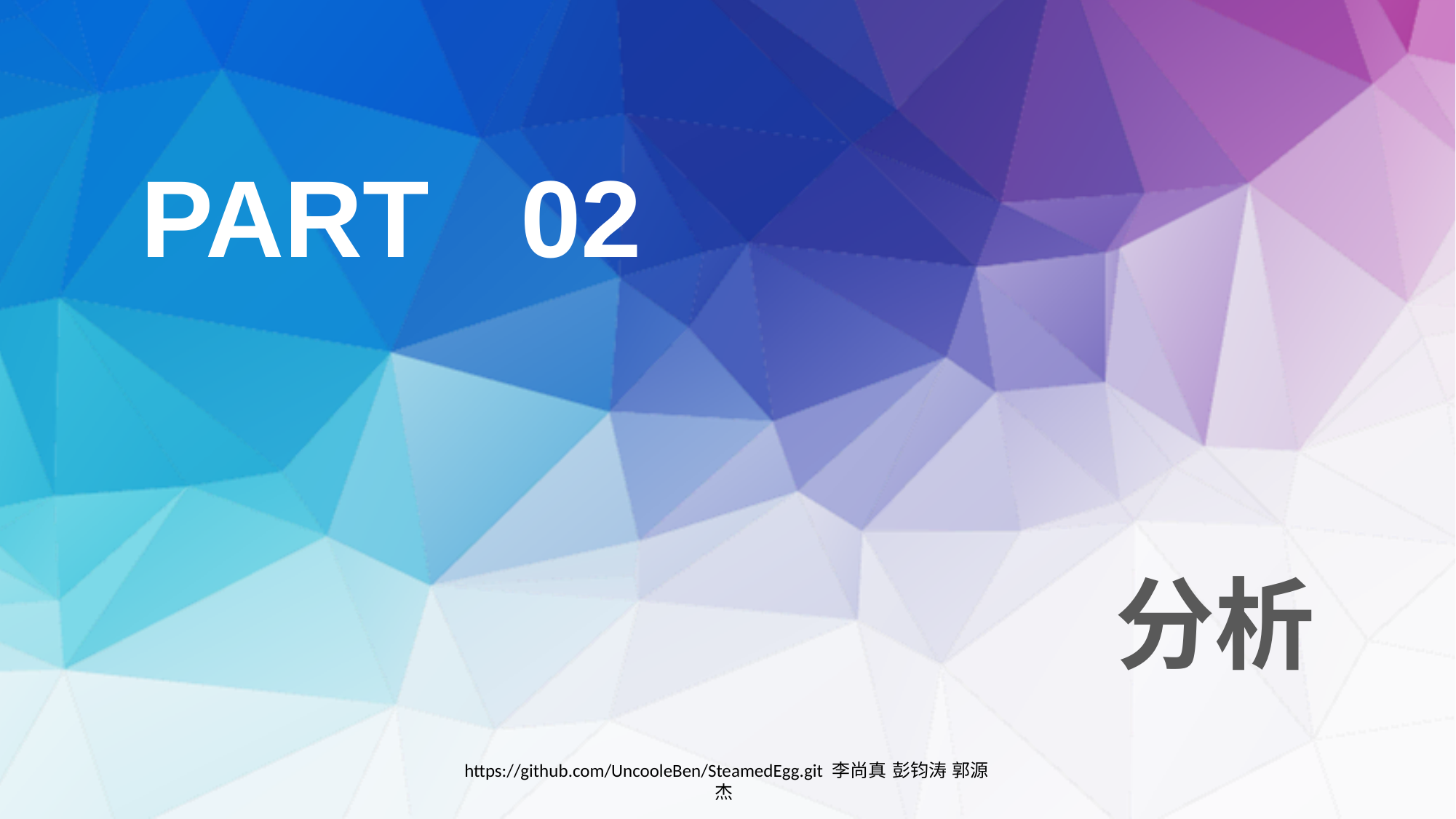

PART   02
分析

https://github.com/UncooleBen/SteamedEgg.git 李尚真 彭钧涛 郭源杰
6